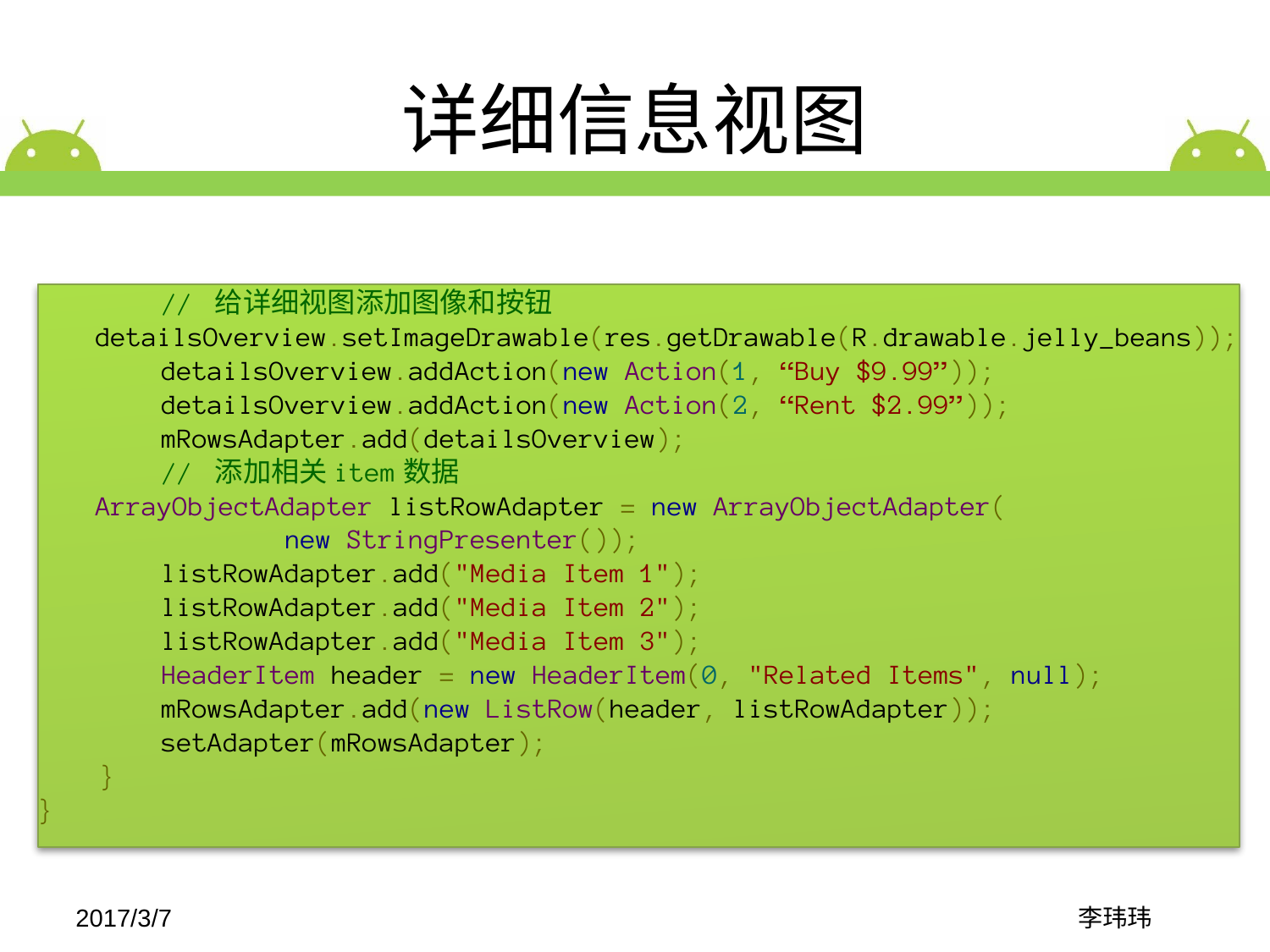

# 详细信息视图

        // 给详细视图添加图像和按钮
        detailsOverview.setImageDrawable(res.getDrawable(R.drawable.jelly_beans));
        detailsOverview.addAction(new Action(1, “Buy $9.99”));
        detailsOverview.addAction(new Action(2, “Rent $2.99”));
        mRowsAdapter.add(detailsOverview);
        // 添加相关item数据
        ArrayObjectAdapter listRowAdapter = new ArrayObjectAdapter(
                new StringPresenter());
        listRowAdapter.add("Media Item 1");
        listRowAdapter.add("Media Item 2");
        listRowAdapter.add("Media Item 3");
        HeaderItem header = new HeaderItem(0, "Related Items", null);
        mRowsAdapter.add(new ListRow(header, listRowAdapter));
        setAdapter(mRowsAdapter);
    }
}